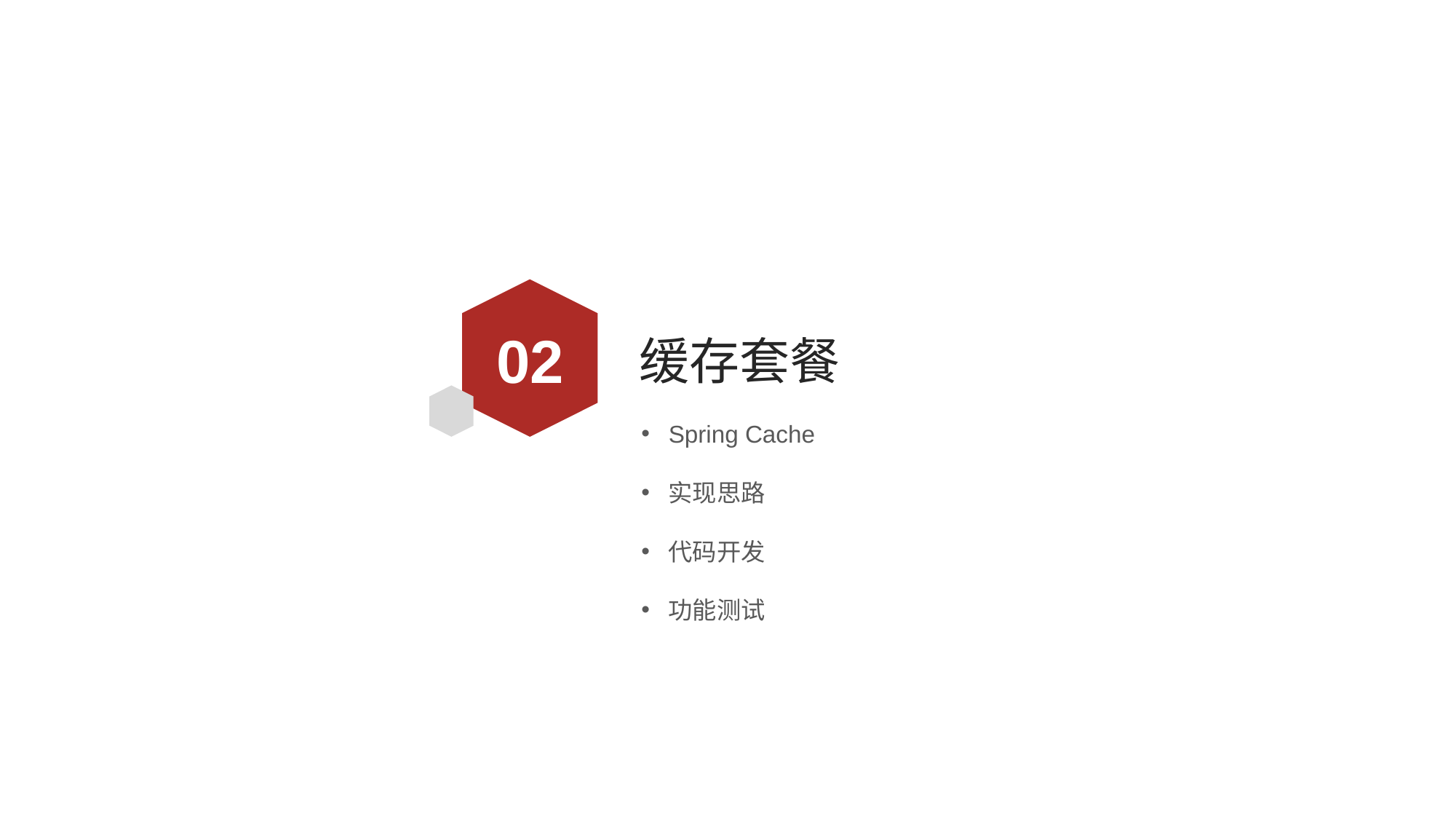

02
# 缓存套餐
Spring Cache
实现思路
代码开发
功能测试